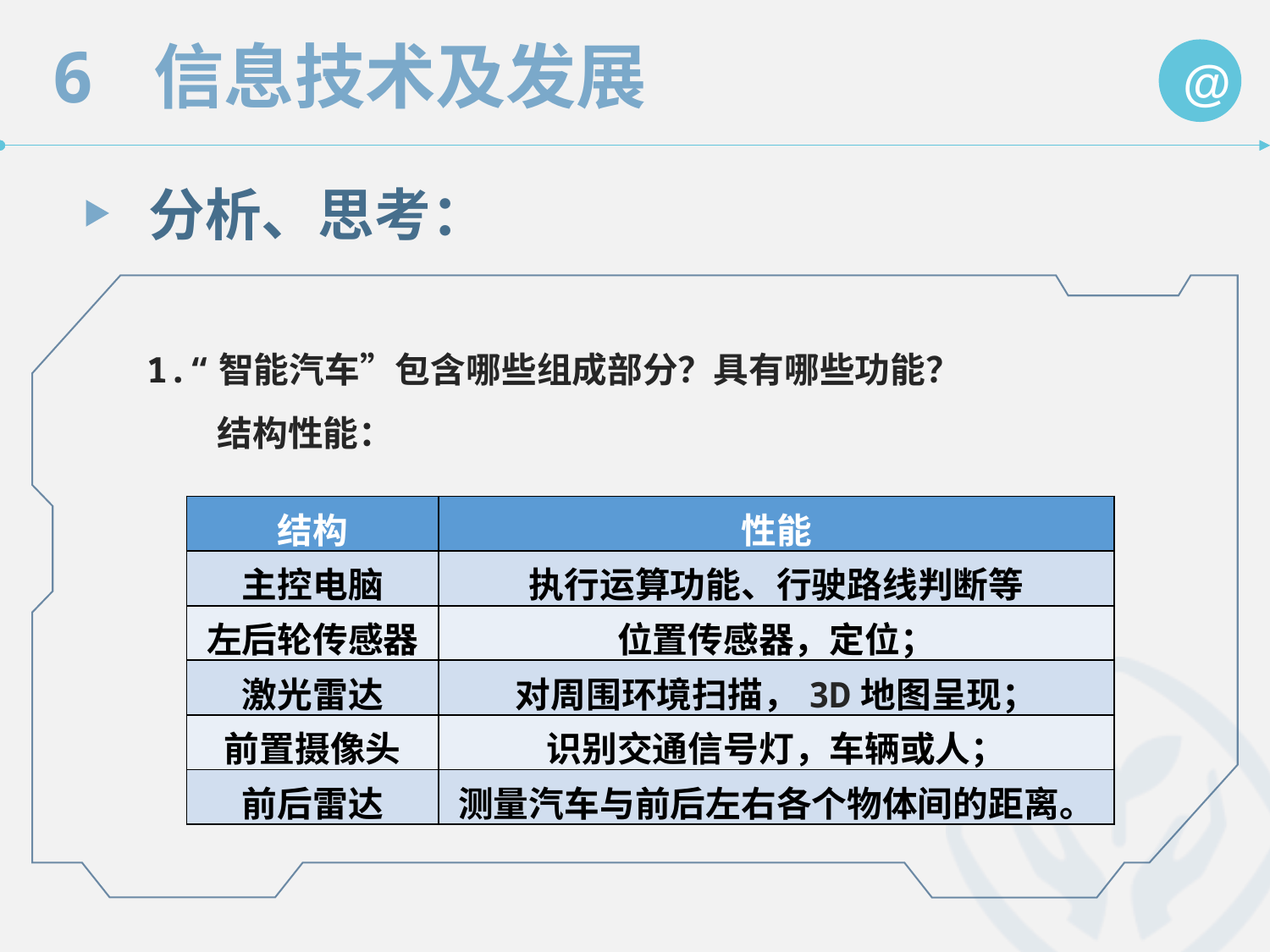

分析、思考：

1.“智能汽车”包含哪些组成部分？具有哪些功能？
　　结构性能：
| 结构 | 性能 |
| --- | --- |
| 主控电脑 | 执行运算功能、行驶路线判断等 |
| 左后轮传感器 | 位置传感器，定位； |
| 激光雷达 | 对周围环境扫描，3D地图呈现； |
| 前置摄像头 | 识别交通信号灯，车辆或人； |
| 前后雷达 | 测量汽车与前后左右各个物体间的距离。 |